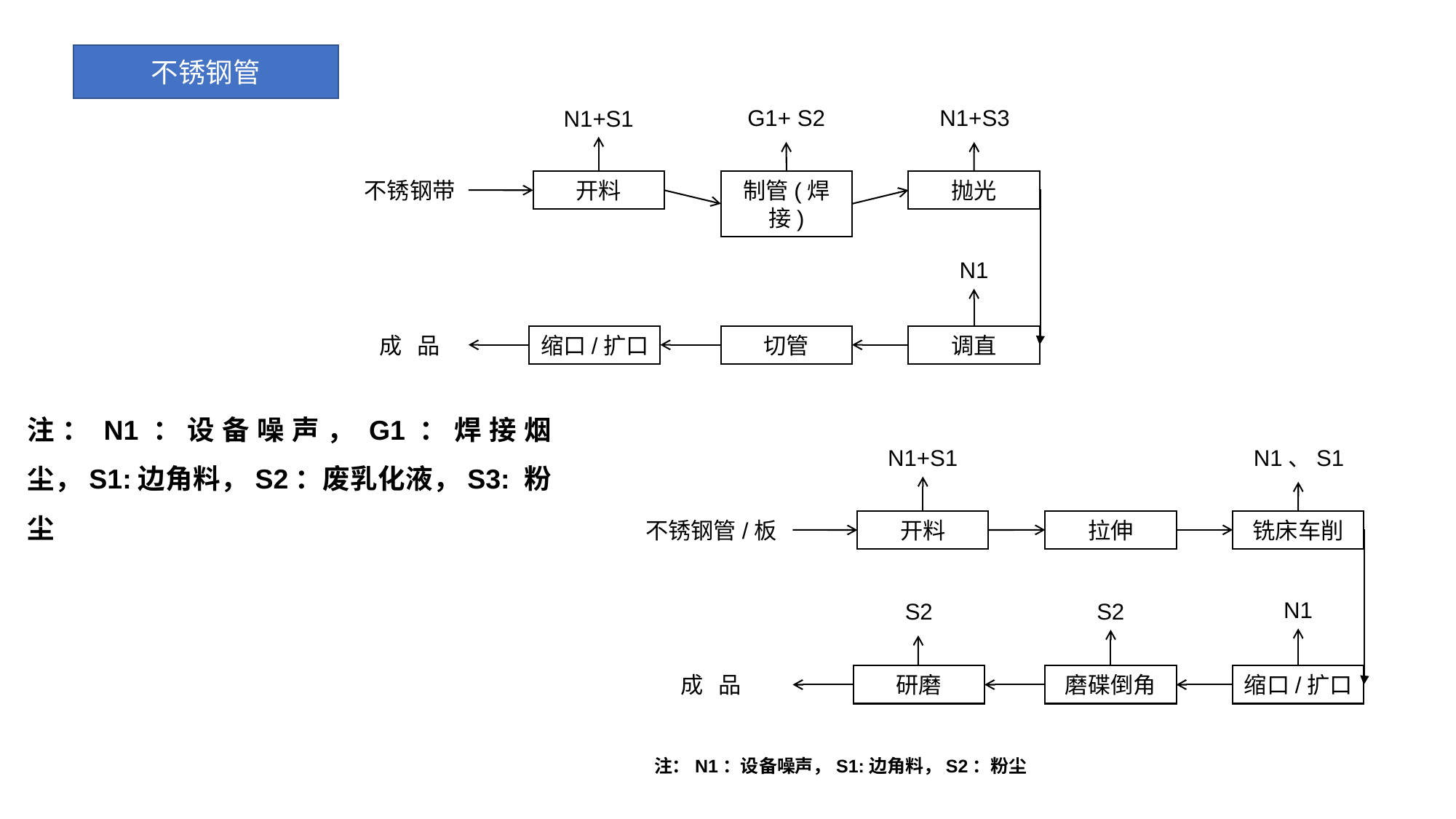

不锈钢管
G1+ S2
N1+S3
N1+S1
制管(焊接)
抛光
不锈钢带
开料
N1
成   品
调直
缩口/扩口
切管

注：N1：设备噪声，G1：焊接烟尘，S1:边角料，S2：废乳化液，S3: 粉尘
N1、S1
N1+S1
拉伸
铣床车削
不锈钢管/板
开料
N1
S2
S2
成   品
缩口/扩口
研磨
磨碟倒角

注：N1：设备噪声，S1:边角料，S2：粉尘